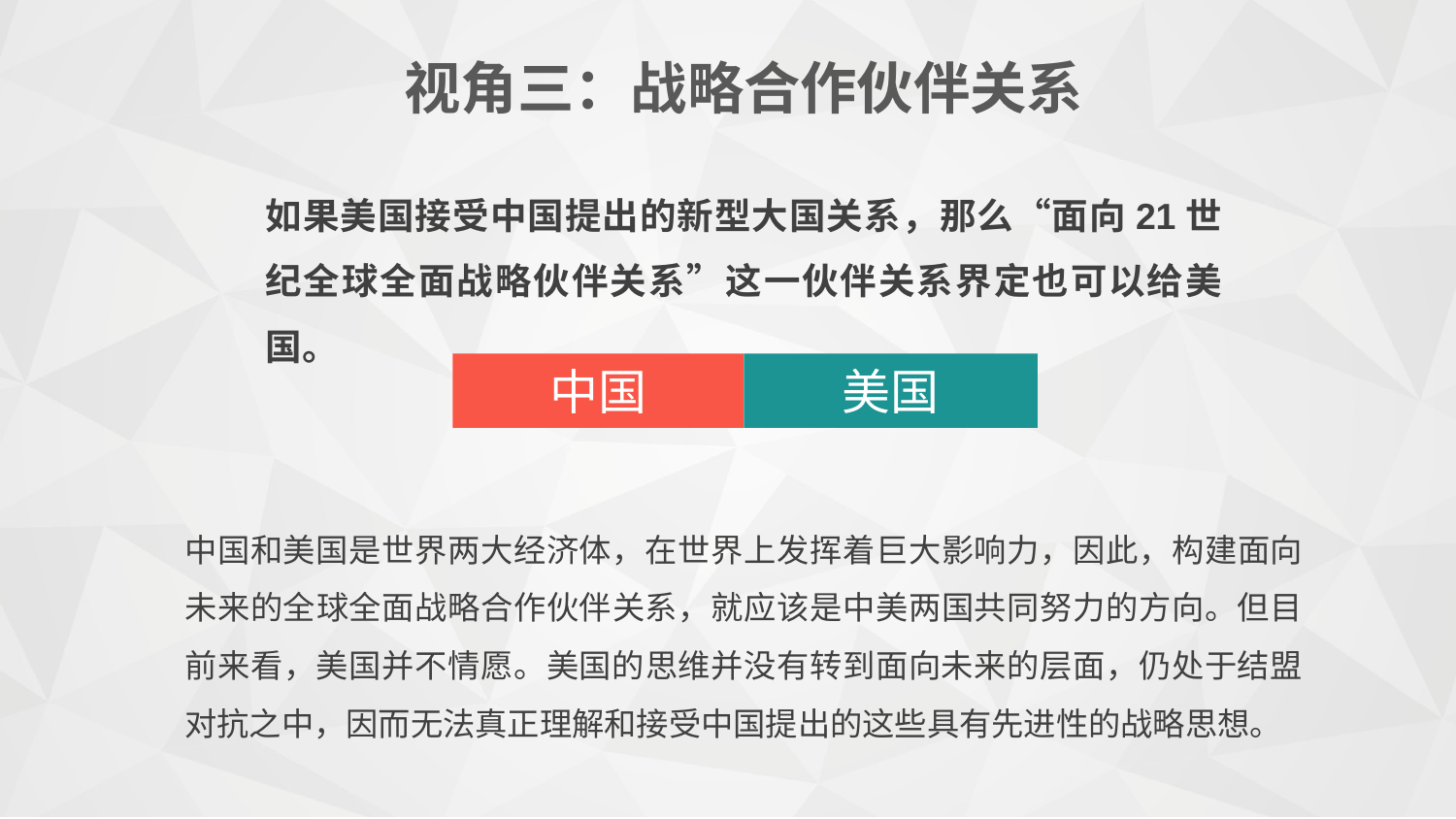

视角三：战略合作伙伴关系
如果美国接受中国提出的新型大国关系，那么“面向21世纪全球全面战略伙伴关系”这一伙伴关系界定也可以给美国。
中国
美国
中国和美国是世界两大经济体，在世界上发挥着巨大影响力，因此，构建面向未来的全球全面战略合作伙伴关系，就应该是中美两国共同努力的方向。但目前来看，美国并不情愿。美国的思维并没有转到面向未来的层面，仍处于结盟对抗之中，因而无法真正理解和接受中国提出的这些具有先进性的战略思想。